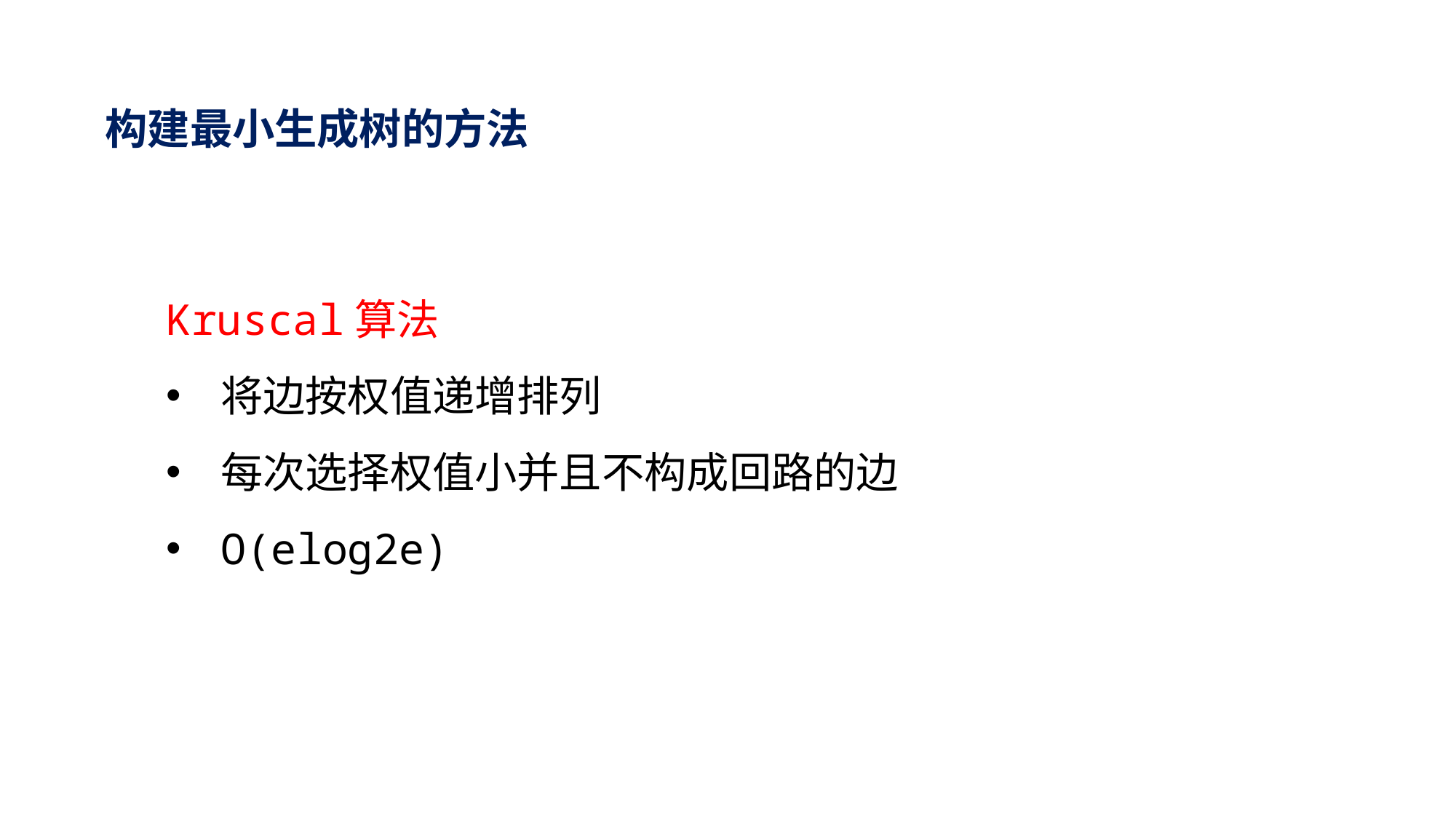

构建最小生成树的方法

Kruscal算法
将边按权值递增排列
每次选择权值小并且不构成回路的边
O(elog2e)